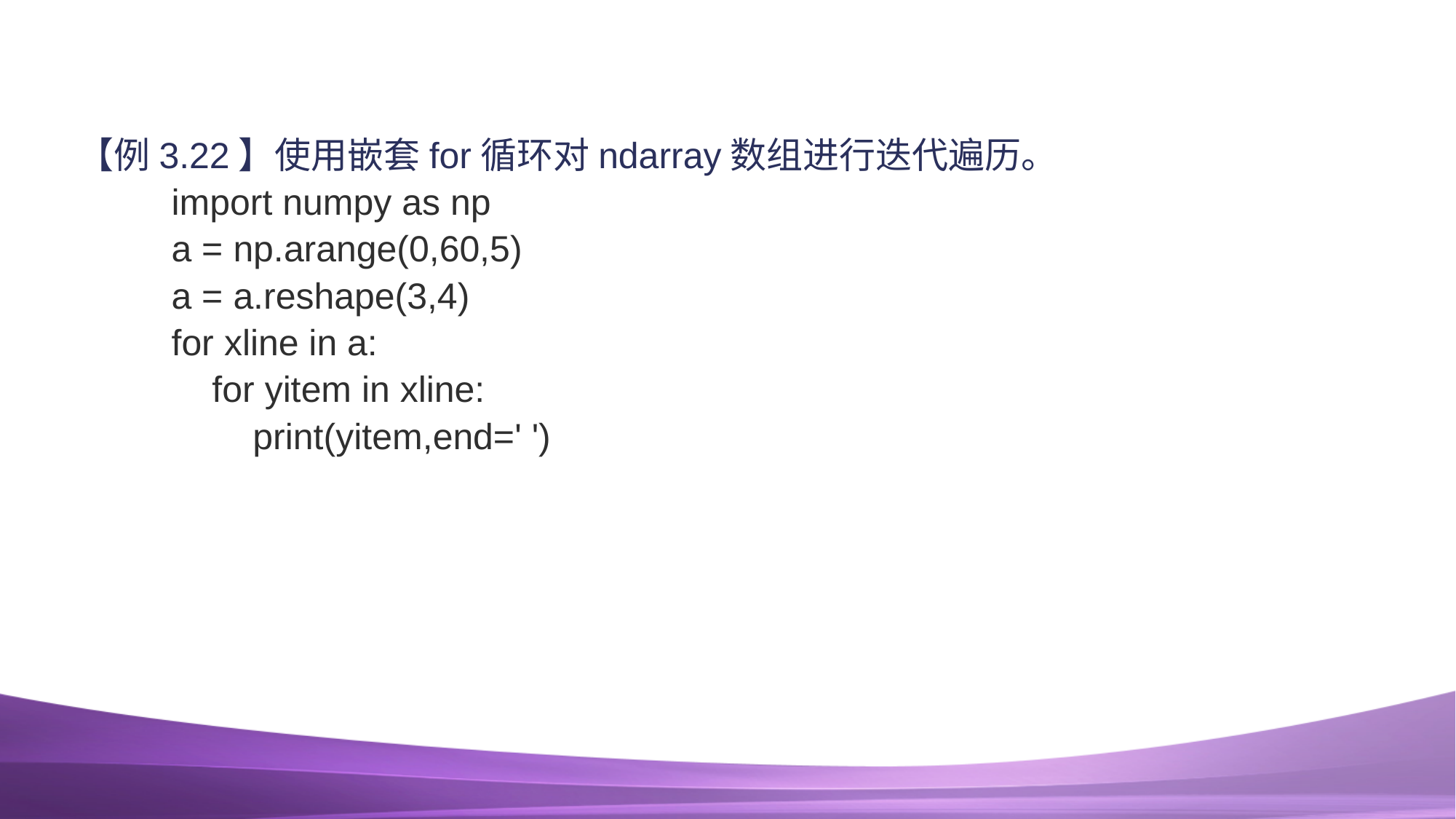

#
【例3.22】使用嵌套for循环对ndarray数组进行迭代遍历。
import numpy as np
a = np.arange(0,60,5)
a = a.reshape(3,4)
for xline in a:
    for yitem in xline:
        print(yitem,end=' ')